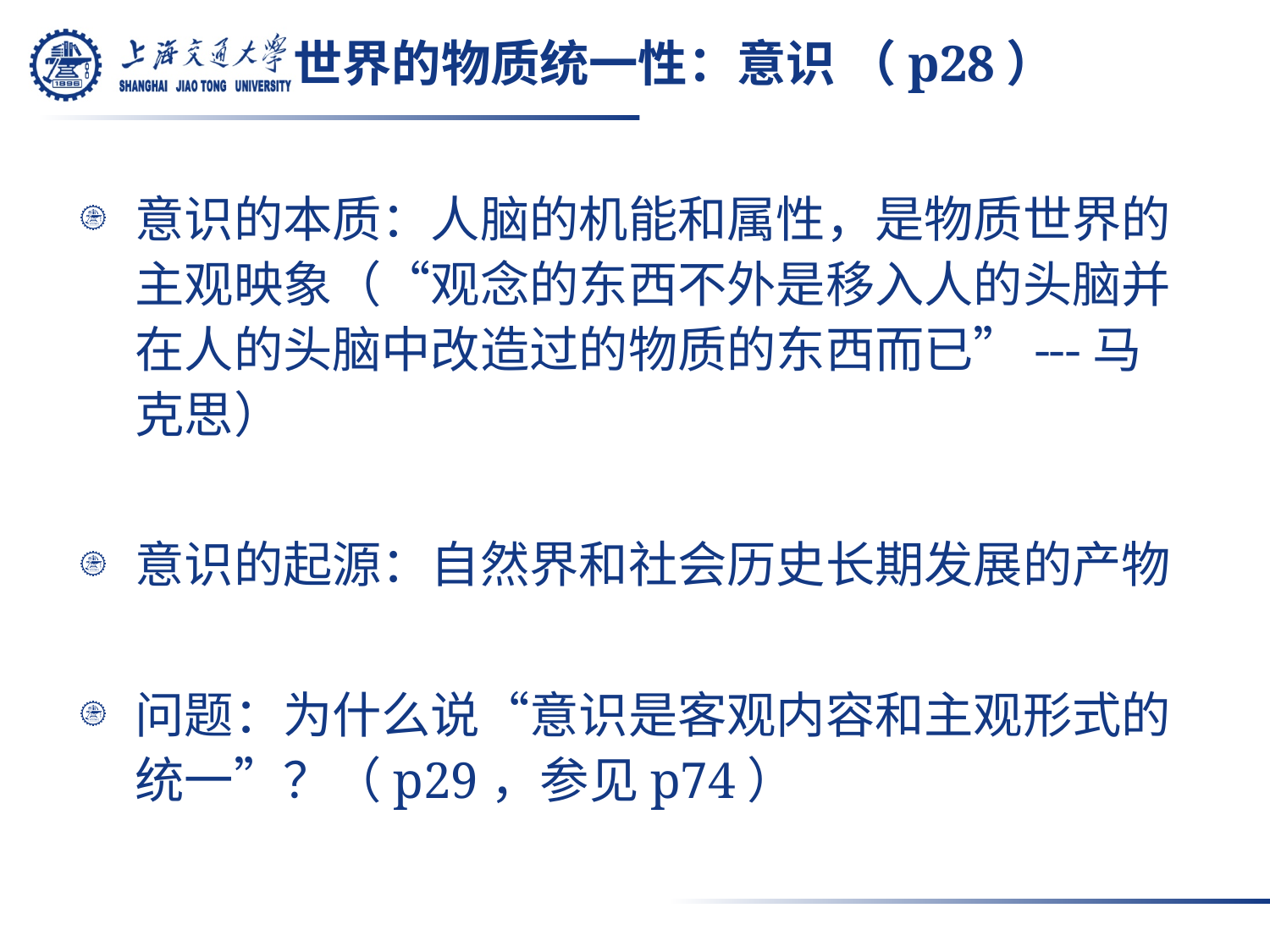

# 世界的物质统一性：意识 （p28）
意识的本质：人脑的机能和属性，是物质世界的主观映象（“观念的东西不外是移入人的头脑并在人的头脑中改造过的物质的东西而已”---马克思）

意识的起源：自然界和社会历史长期发展的产物

问题：为什么说“意识是客观内容和主观形式的统一”？（p29，参见p74）